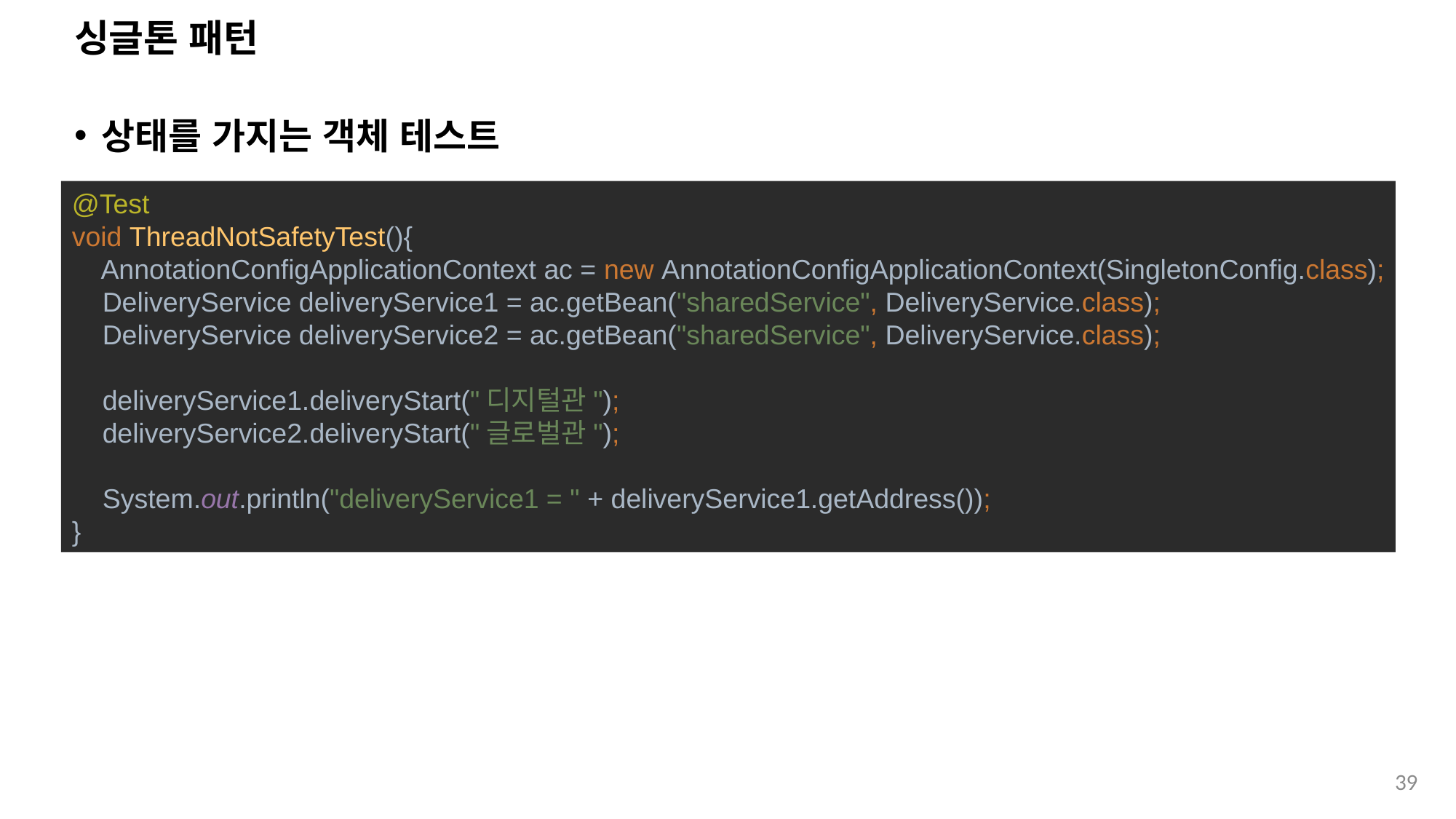

# 싱글톤 패턴
상태를 가지는 객체 테스트

@Test
void ThreadNotSafetyTest(){
    AnnotationConfigApplicationContext ac = new AnnotationConfigApplicationContext(SingletonConfig.class);
    DeliveryService deliveryService1 = ac.getBean("sharedService", DeliveryService.class);
    DeliveryService deliveryService2 = ac.getBean("sharedService", DeliveryService.class);
    deliveryService1.deliveryStart("디지털관");
    deliveryService2.deliveryStart("글로벌관");
    System.out.println("deliveryService1 = " + deliveryService1.getAddress());
}
39